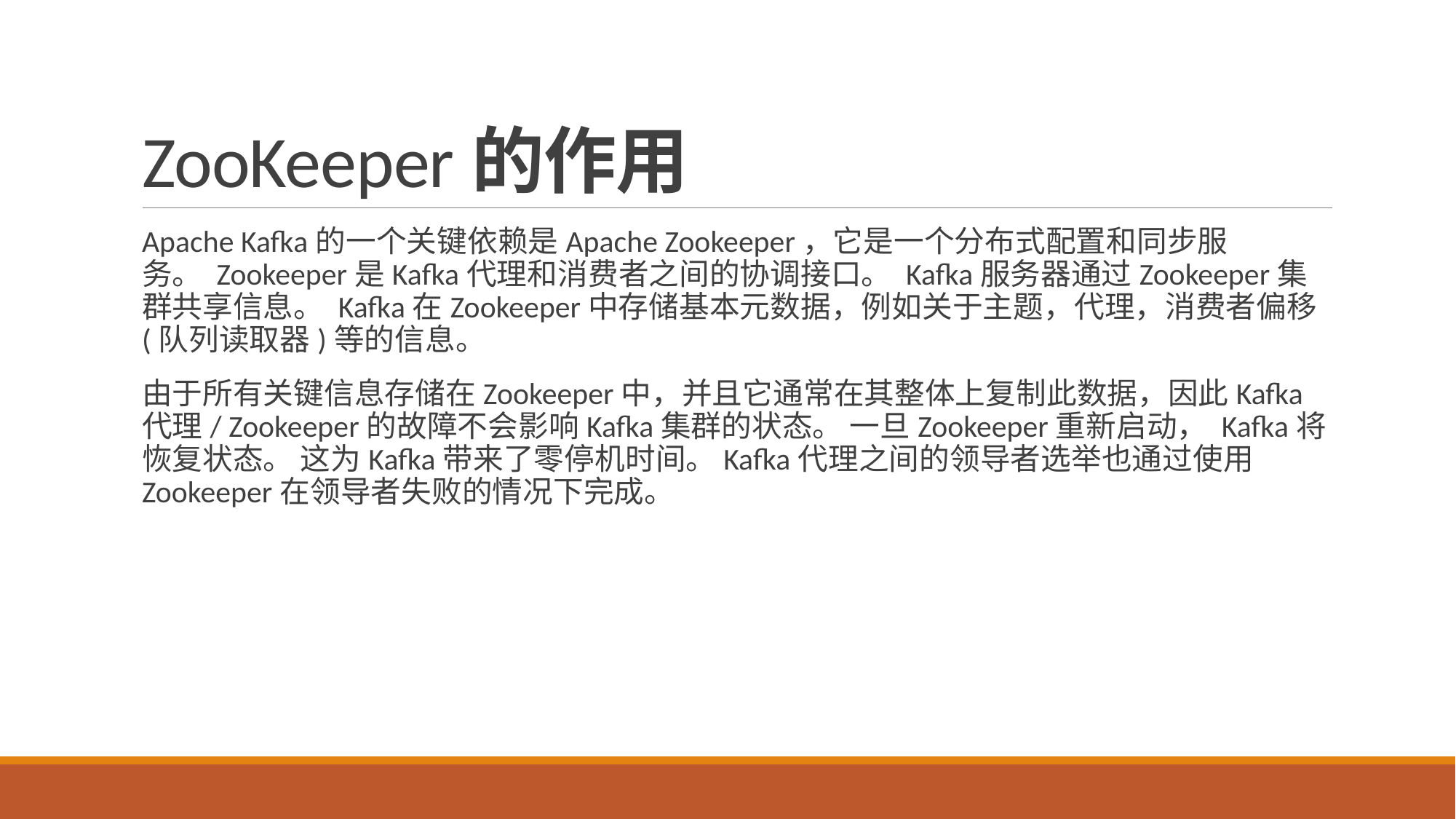

# ZooKeeper的作用
Apache Kafka的一个关键依赖是Apache Zookeeper，它是一个分布式配置和同步服务。 Zookeeper是Kafka代理和消费者之间的协调接口。 Kafka服务器通过Zookeeper集群共享信息。 Kafka在Zookeeper中存储基本元数据，例如关于主题，代理，消费者偏移(队列读取器)等的信息。
由于所有关键信息存储在Zookeeper中，并且它通常在其整体上复制此数据，因此Kafka代理/ Zookeeper的故障不会影响Kafka集群的状态。 一旦Zookeeper重新启动， Kafka将恢复状态。 这为Kafka带来了零停机时间。Kafka代理之间的领导者选举也通过使用Zookeeper在领导者失败的情况下完成。